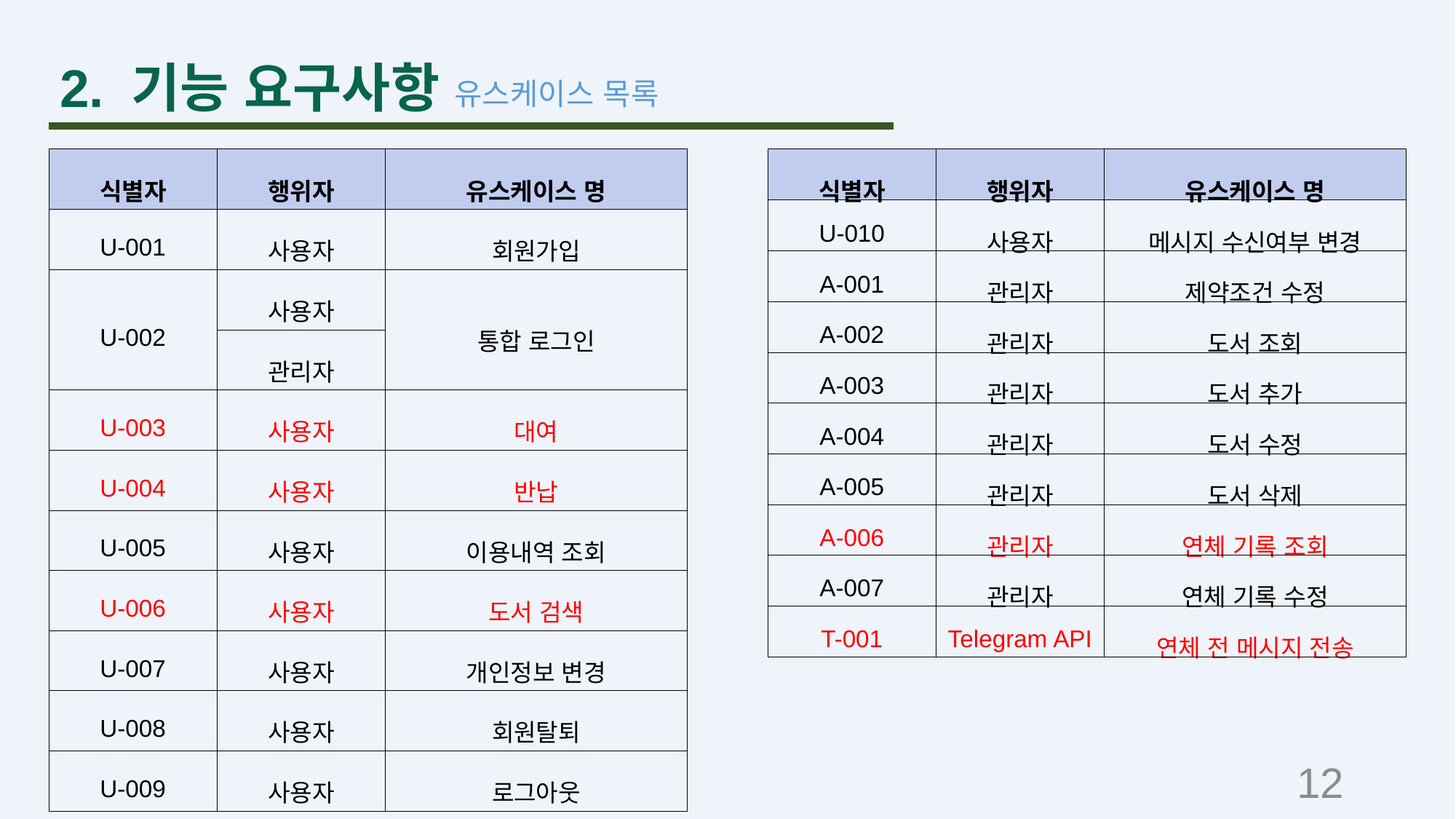

2. 기능 요구사항
유스케이스 목록

| 식별자 | 행위자 | 유스케이스 명 |
| --- | --- | --- |
| U-001 | 사용자 | 회원가입 |
| U-002 | 사용자 | 통합 로그인 |
|  | 관리자 |  |
| U-003 | 사용자 | 대여 |
| U-004 | 사용자 | 반납 |
| U-005 | 사용자 | 이용내역 조회 |
| U-006 | 사용자 | 도서 검색 |
| U-007 | 사용자 | 개인정보 변경 |
| U-008 | 사용자 | 회원탈퇴 |
| U-009 | 사용자 | 로그아웃 |
| 식별자 | 행위자 | 유스케이스 명 |
| --- | --- | --- |
| U-010 | 사용자 | 메시지 수신여부 변경 |
| A-001 | 관리자 | 제약조건 수정 |
| A-002 | 관리자 | 도서 조회 |
| A-003 | 관리자 | 도서 추가 |
| A-004 | 관리자 | 도서 수정 |
| A-005 | 관리자 | 도서 삭제 |
| A-006 | 관리자 | 연체 기록 조회 |
| A-007 | 관리자 | 연체 기록 수정 |
| T-001 | Telegram API | 연체 전 메시지 전송 |

12